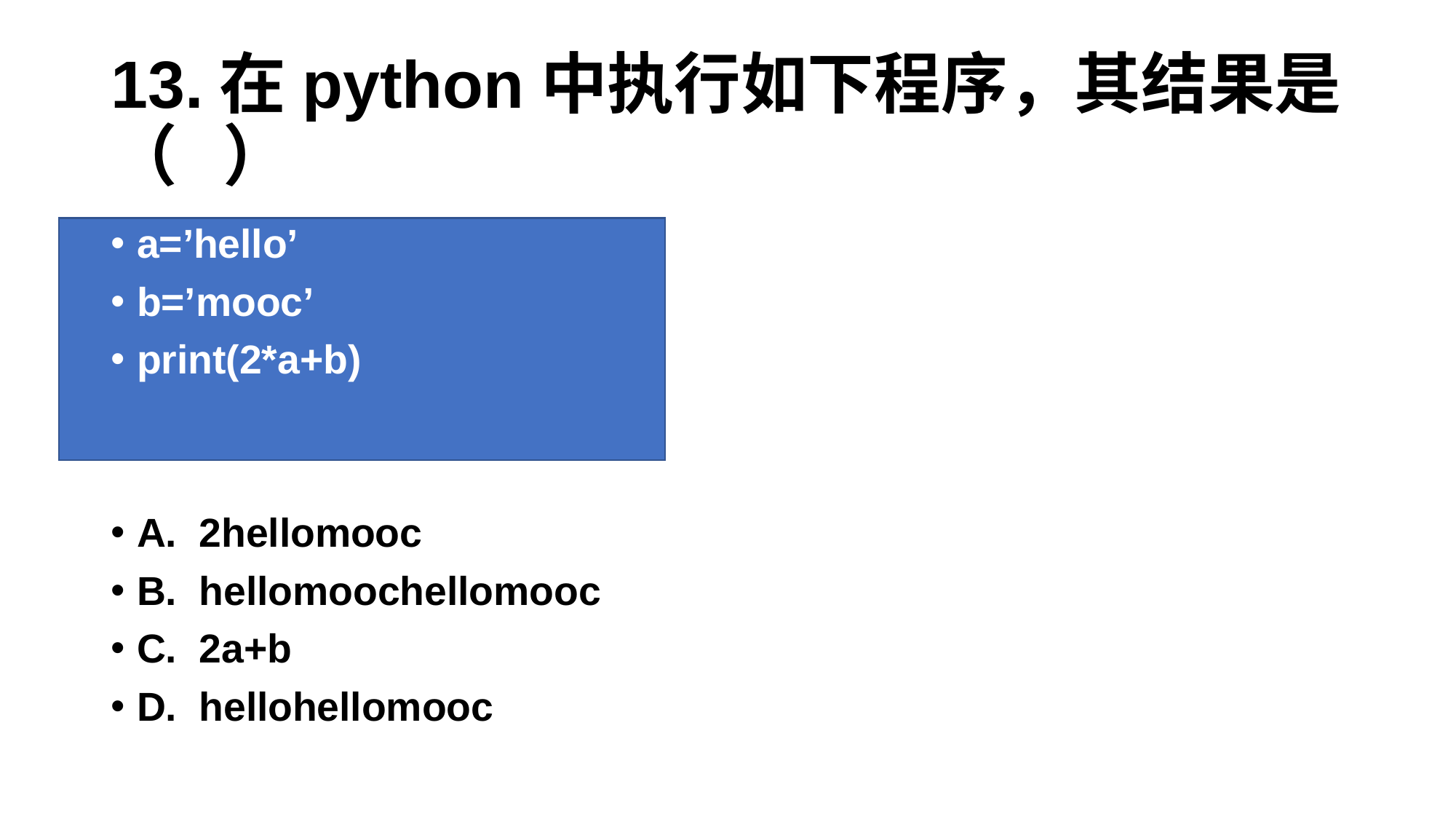

# 13.在python中执行如下程序，其结果是（   ）

a=’hello’
b=’mooc’
print(2*a+b)

A.  2hellomooc
B.  hellomoochellomooc
C.  2a+b
D.  hellohellomooc